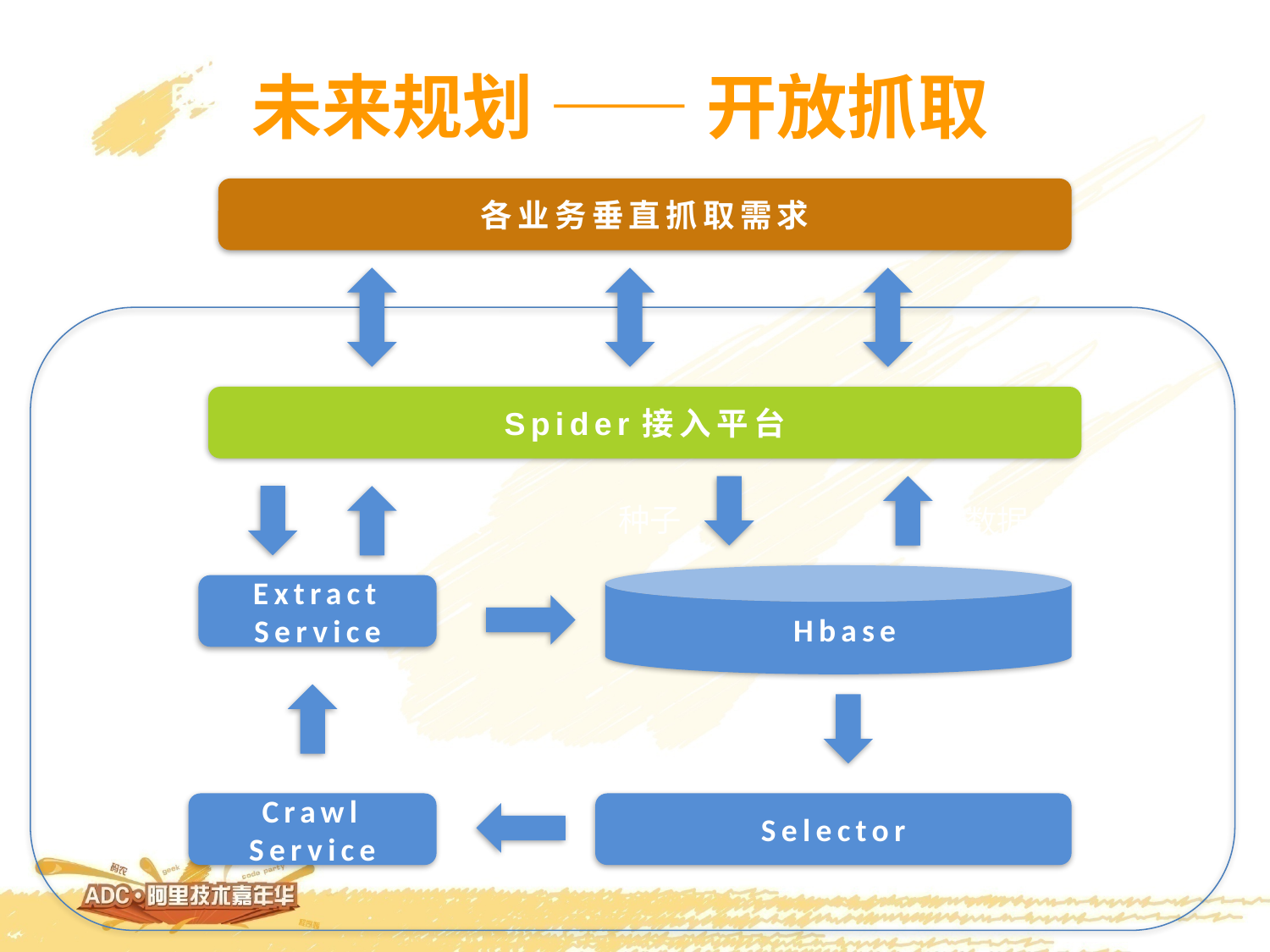

未来规划 —— 开放抓取
各业务垂直抓取需求

Spider接入平台

种子
模版
报表
数据
 Hbase
Extract Service

Crawl Service
Selector